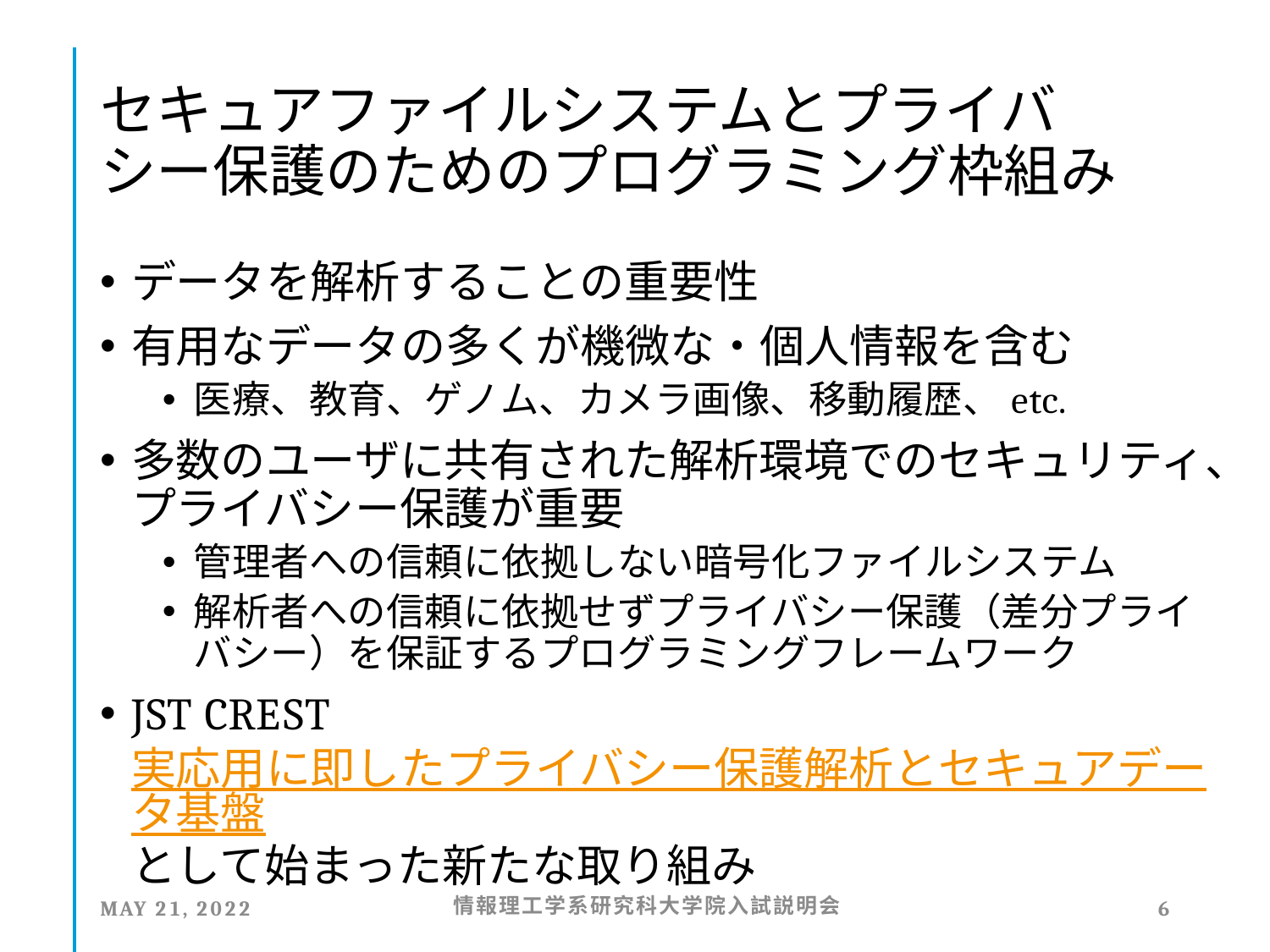

# セキュアファイルシステムとプライバシー保護のためのプログラミング枠組み
データを解析することの重要性
有用なデータの多くが機微な・個人情報を含む
医療、教育、ゲノム、カメラ画像、移動履歴、etc.
多数のユーザに共有された解析環境でのセキュリティ、プライバシー保護が重要
管理者への信頼に依拠しない暗号化ファイルシステム
解析者への信頼に依拠せずプライバシー保護（差分プライバシー）を保証するプログラミングフレームワーク
JST CREST 実応用に即したプライバシー保護解析とセキュアデータ基盤として始まった新たな取り組み
May 21, 2022
情報理工学系研究科大学院入試説明会
6